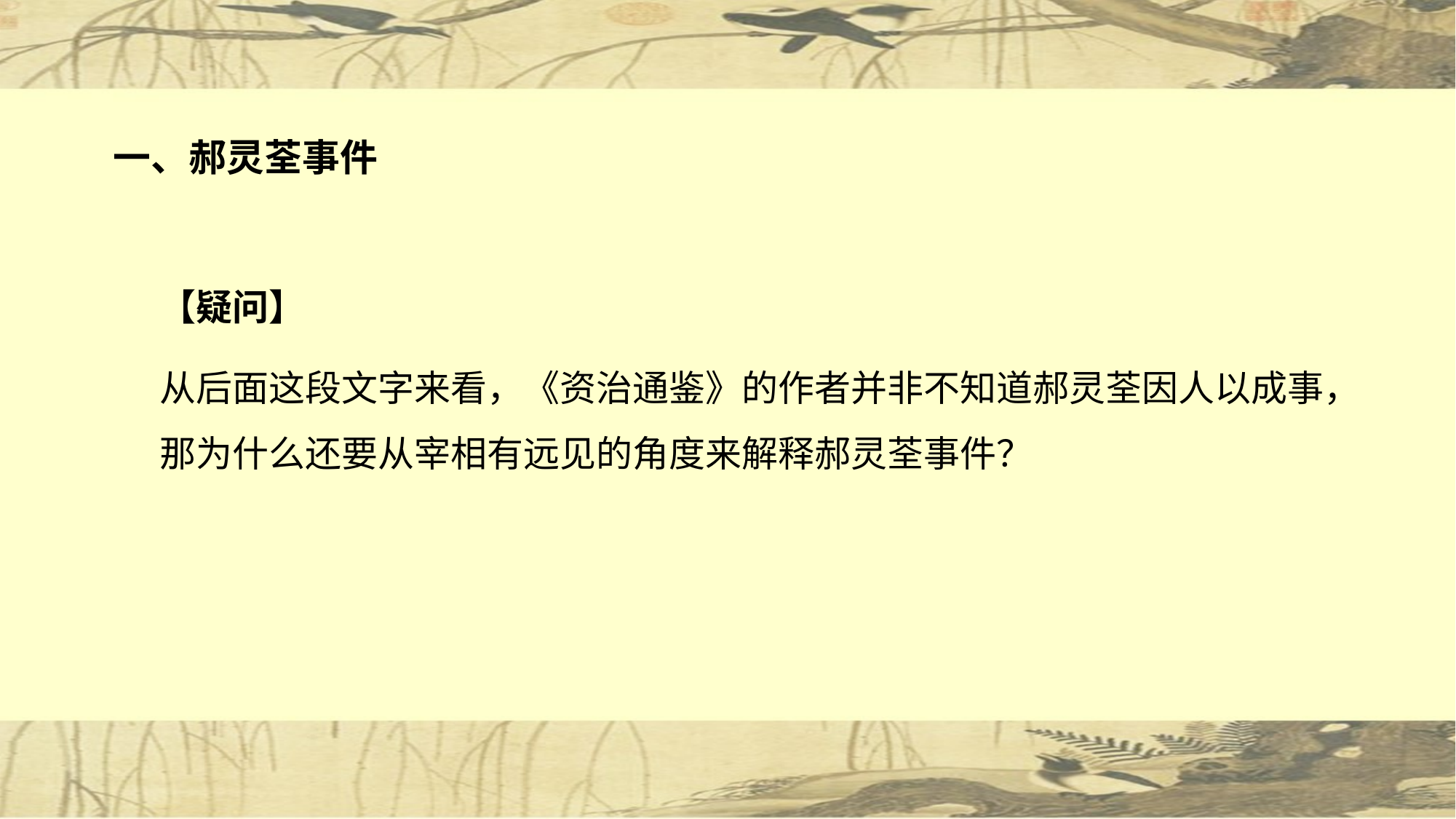

一、郝灵荃事件
【疑问】
从后面这段文字来看，《资治通鉴》的作者并非不知道郝灵荃因人以成事，那为什么还要从宰相有远见的角度来解释郝灵荃事件？